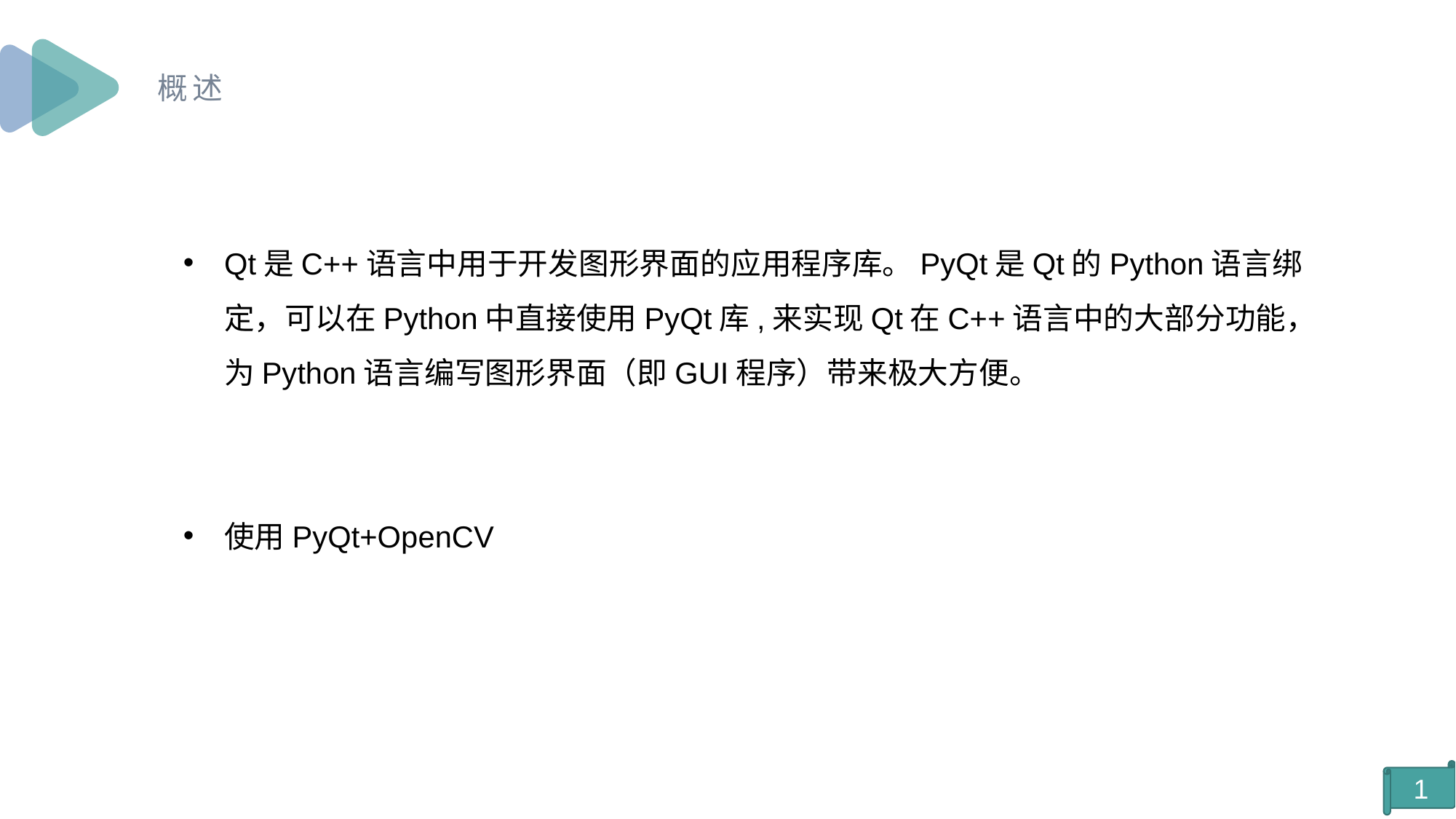

概述
Qt是C++语言中用于开发图形界面的应用程序库。PyQt是Qt的Python语言绑定，可以在Python中直接使用PyQt库,来实现Qt在C++语言中的大部分功能，为Python语言编写图形界面（即GUI程序）带来极大方便。

使用PyQt+OpenCV
1